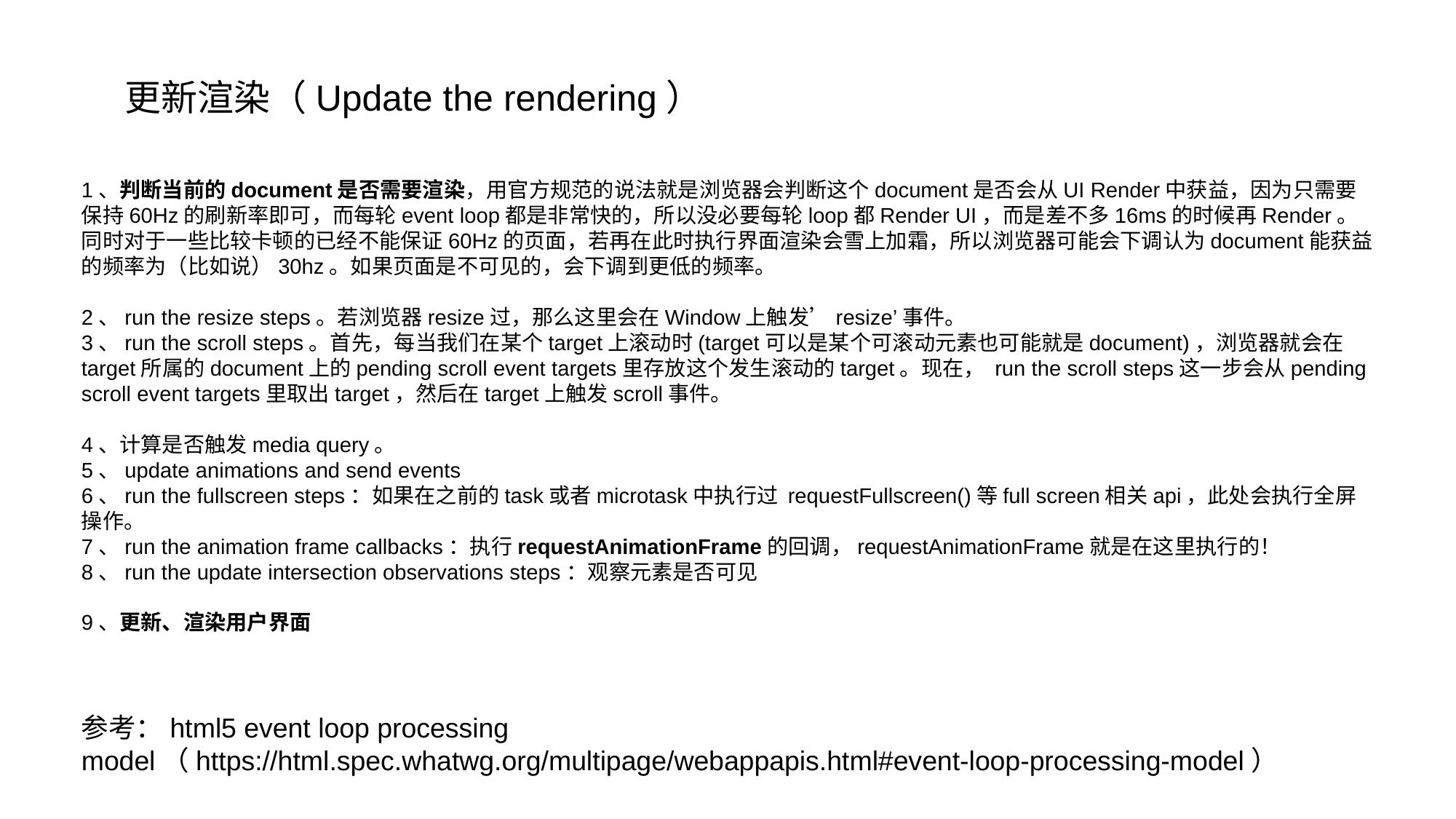

更新渲染（Update the rendering）
1、判断当前的document是否需要渲染，用官方规范的说法就是浏览器会判断这个document是否会从UI Render中获益，因为只需要保持60Hz的刷新率即可，而每轮event loop都是非常快的，所以没必要每轮loop都Render UI，而是差不多16ms的时候再Render。同时对于一些比较卡顿的已经不能保证60Hz的页面，若再在此时执行界面渲染会雪上加霜，所以浏览器可能会下调认为document能获益的频率为（比如说）30hz。如果页面是不可见的，会下调到更低的频率。

2、run the resize steps。若浏览器resize过，那么这里会在Window上触发’resize’事件。
3、run the scroll steps。首先，每当我们在某个target上滚动时(target可以是某个可滚动元素也可能就是document)，浏览器就会在target所属的document上的pending scroll event targets里存放这个发生滚动的target。现在， run the scroll steps这一步会从pending scroll event targets里取出target，然后在target上触发scroll事件。

4、计算是否触发media query。
5、update animations and send events
6、run the fullscreen steps：如果在之前的task或者microtask中执行过 requestFullscreen()等full screen相关api，此处会执行全屏操作。
7、run the animation frame callbacks：执行requestAnimationFrame的回调，requestAnimationFrame就是在这里执行的！
8、run the update intersection observations steps：观察元素是否可见

9、更新、渲染用户界面

参考：html5 event loop processing model（https://html.spec.whatwg.org/multipage/webappapis.html#event-loop-processing-model）